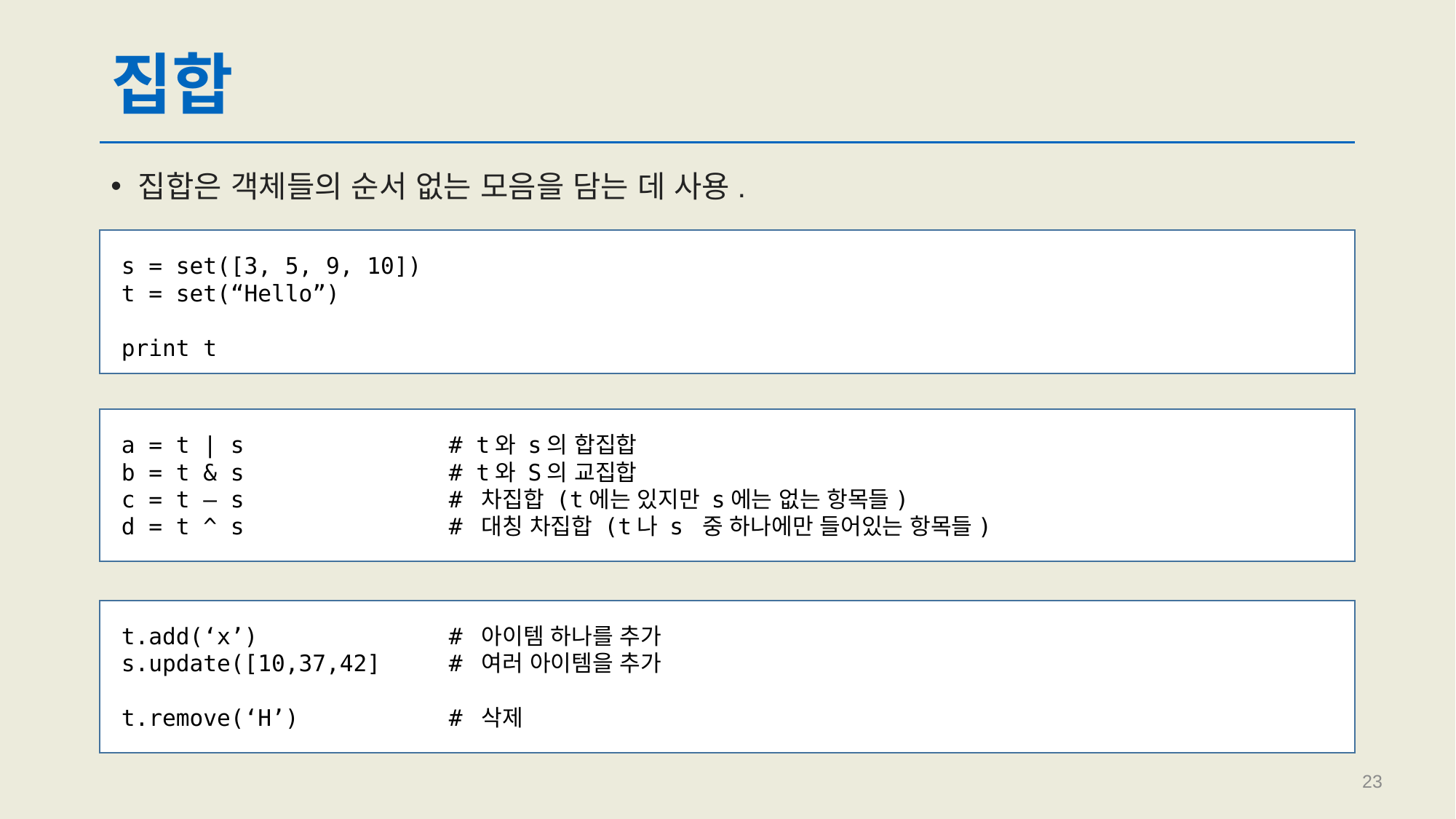

# 집합
집합은 객체들의 순서 없는 모음을 담는 데 사용.
s = set([3, 5, 9, 10])
t = set(“Hello”)

print t
a = t | s		# t와 s의 합집합
b = t & s		# t와 S의 교집합
c = t – s		# 차집합 (t에는 있지만 s에는 없는 항목들)
d = t ^ s		# 대칭 차집합 (t나 s 중 하나에만 들어있는 항목들)
t.add(‘x’)		# 아이템 하나를 추가
s.update([10,37,42]	# 여러 아이템을 추가

t.remove(‘H’)		# 삭제
23